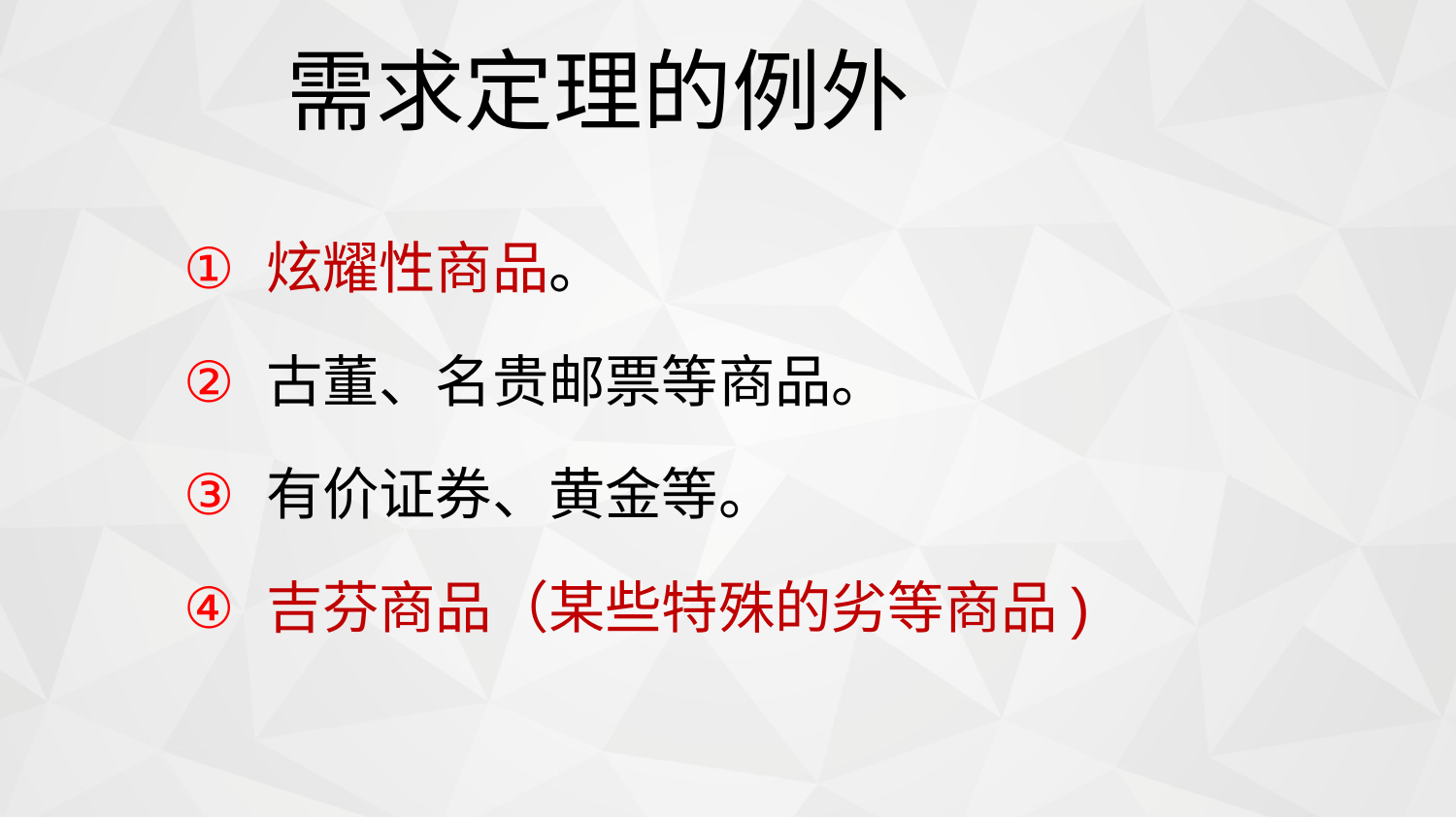

# 需求定理的例外
炫耀性商品。
古董、名贵邮票等商品。
有价证券、黄金等。
吉芬商品（某些特殊的劣等商品)

14